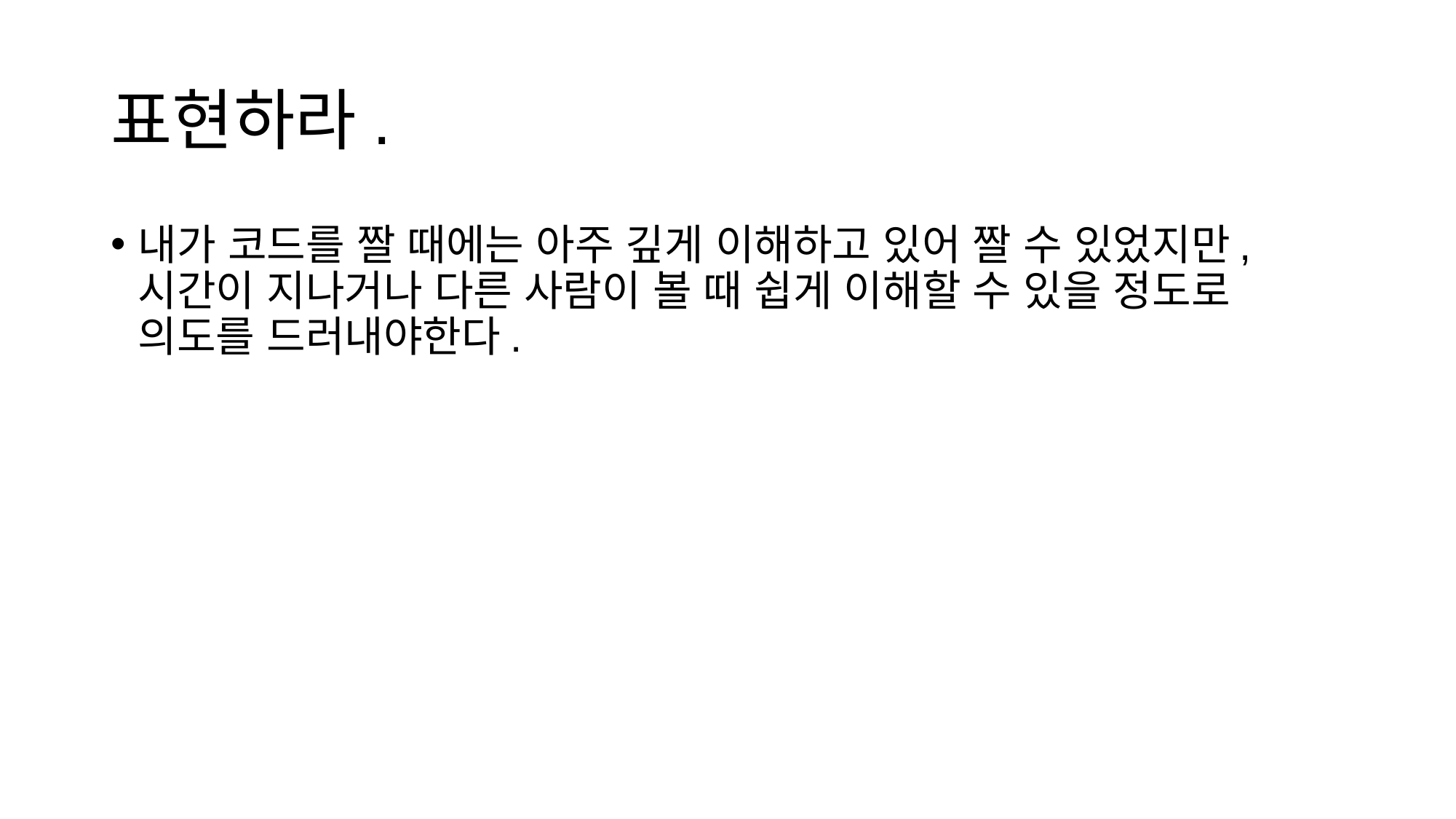

# 표현하라.
내가 코드를 짤 때에는 아주 깊게 이해하고 있어 짤 수 있었지만, 시간이 지나거나 다른 사람이 볼 때 쉽게 이해할 수 있을 정도로 의도를 드러내야한다.